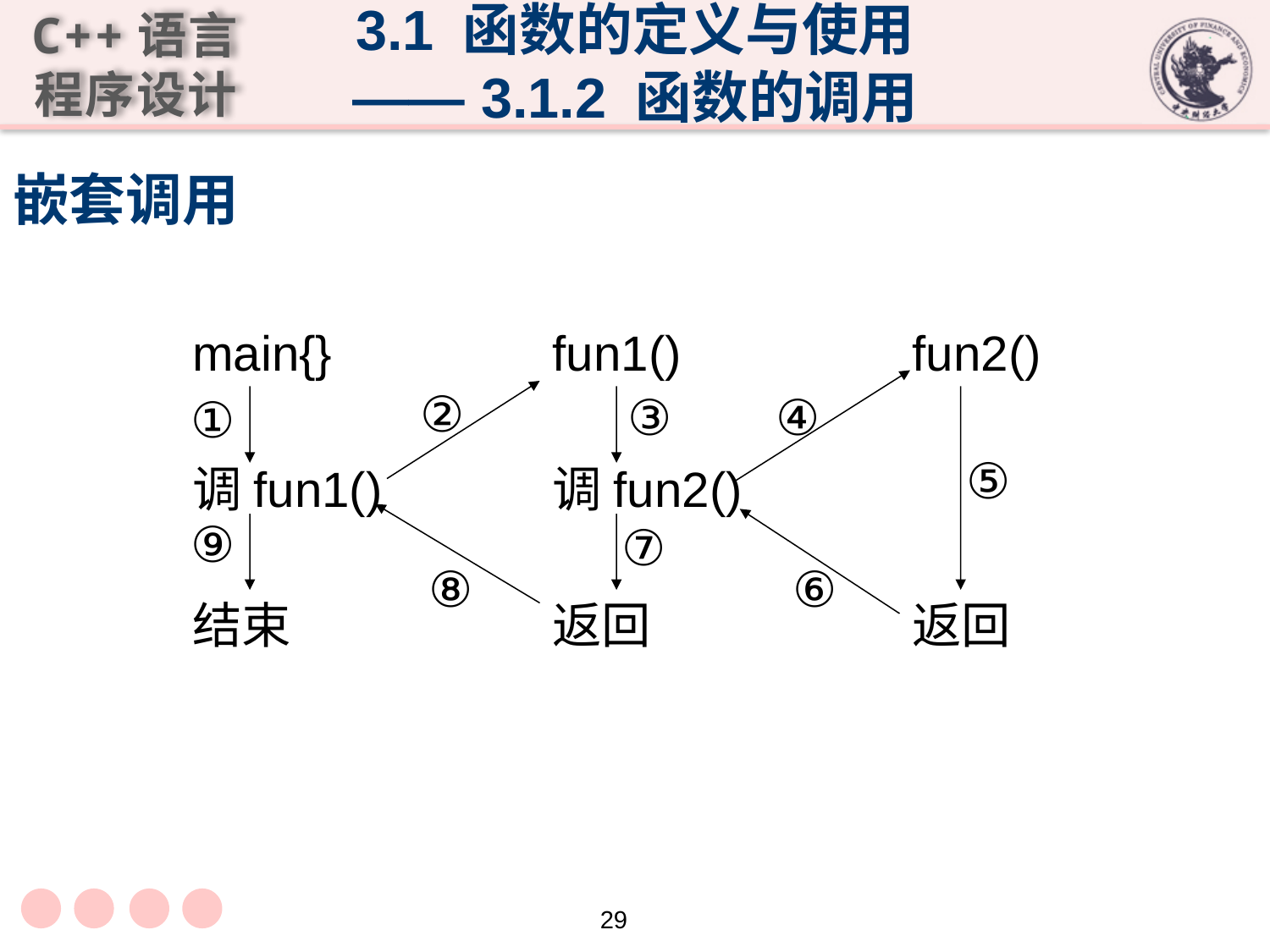

3.1 函数的定义与使用
—— 3.1.2 函数的调用
# 嵌套调用
main{}

调fun1()

结束
fun1()

调fun2()

返回
fun2()

返回

②
③
④

①
⑤

⑨

⑦
⑧
⑥
29